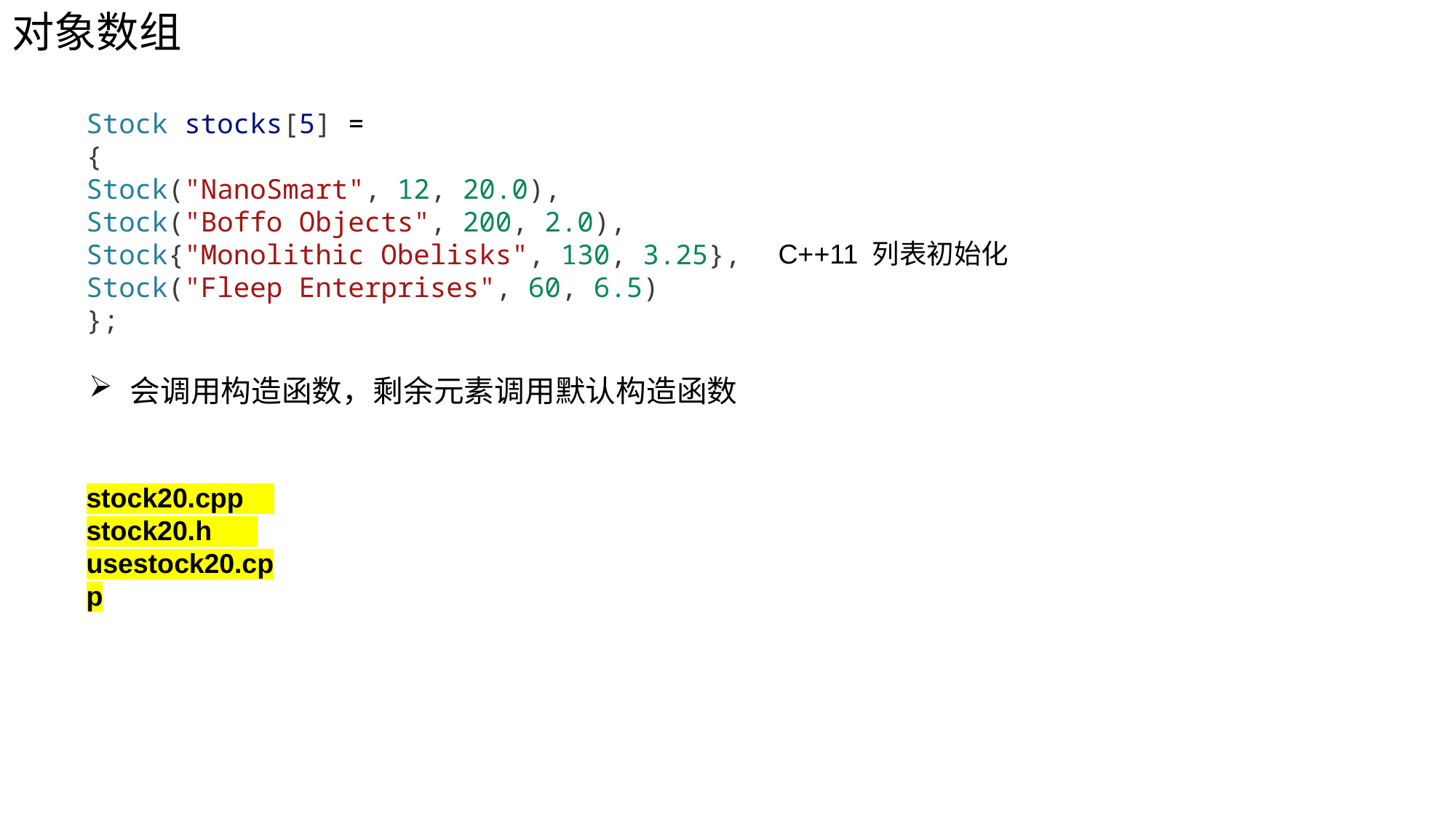

对象数组
Stock stocks[5] =
{
Stock("NanoSmart", 12, 20.0),
Stock("Boffo Objects", 200, 2.0),
Stock{"Monolithic Obelisks", 130, 3.25},
Stock("Fleep Enterprises", 60, 6.5)
};
C++11 列表初始化
会调用构造函数，剩余元素调用默认构造函数
stock20.cpp
stock20.h
usestock20.cpp